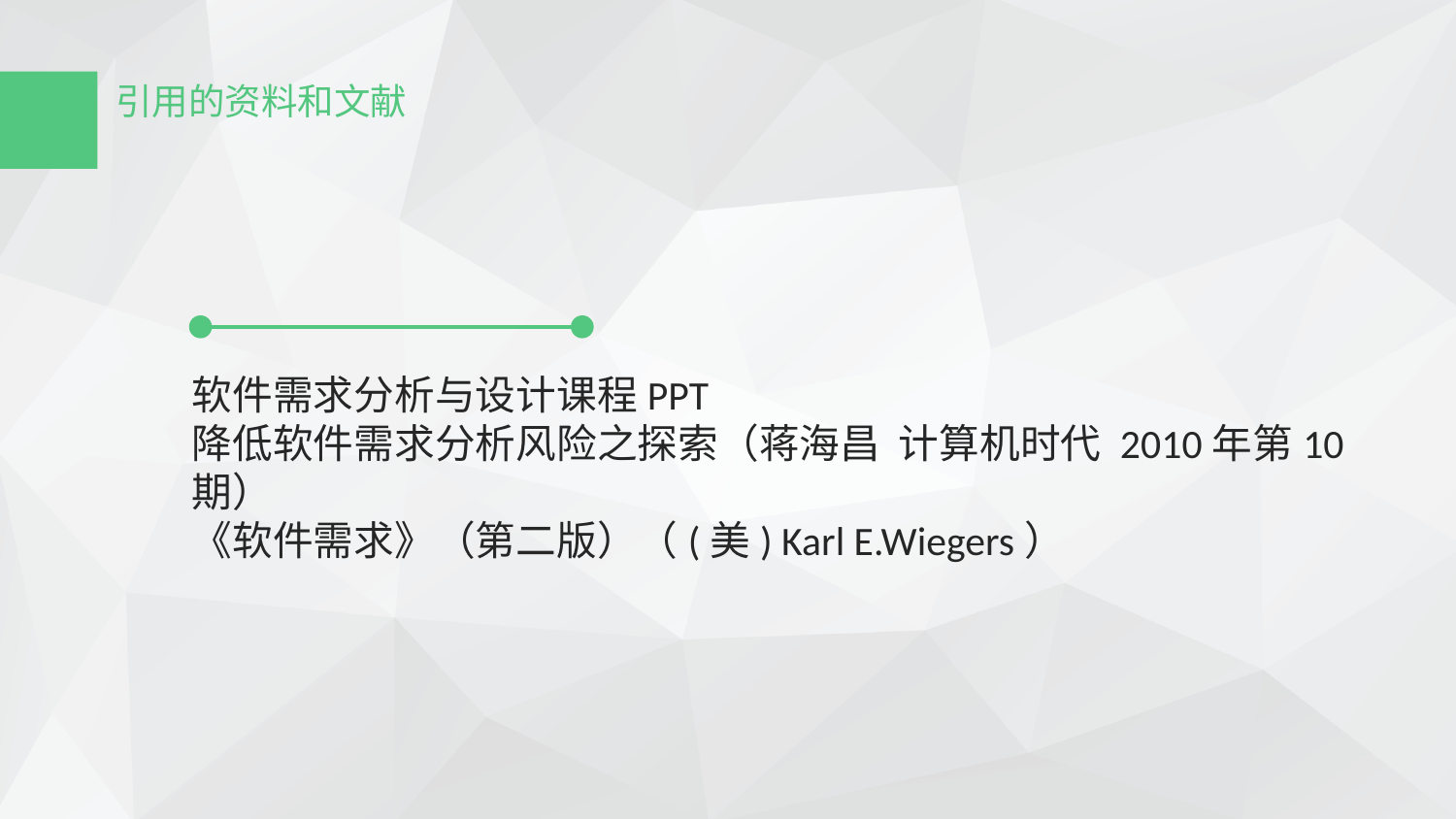

引用的资料和文献

软件需求分析与设计课程PPT
降低软件需求分析风险之探索（蒋海昌  计算机时代 2010年第10期）
《软件需求》（第二版）（(美) Karl E.Wiegers）